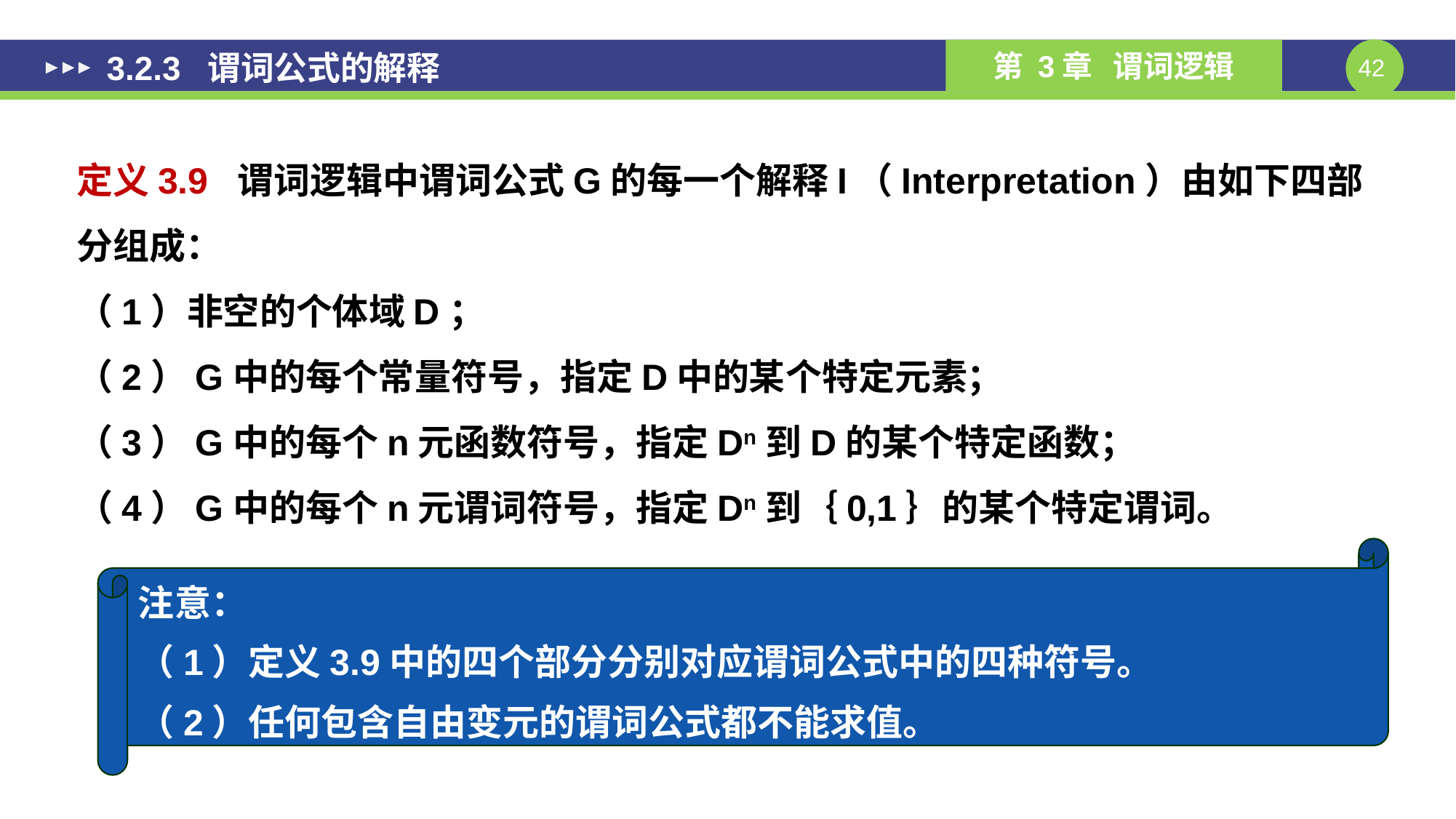

3.2.3  谓词公式的解释
定义3.9  谓词逻辑中谓词公式G的每一个解释I（Interpretation）由如下四部分组成：
（1）非空的个体域D；
（2）G中的每个常量符号，指定D中的某个特定元素；
（3）G中的每个n元函数符号，指定Dn到D的某个特定函数；
（4）G中的每个n元谓词符号，指定Dn到｛0,1｝的某个特定谓词。
注意：
（1）定义3.9中的四个部分分别对应谓词公式中的四种符号。
（2）任何包含自由变元的谓词公式都不能求值。